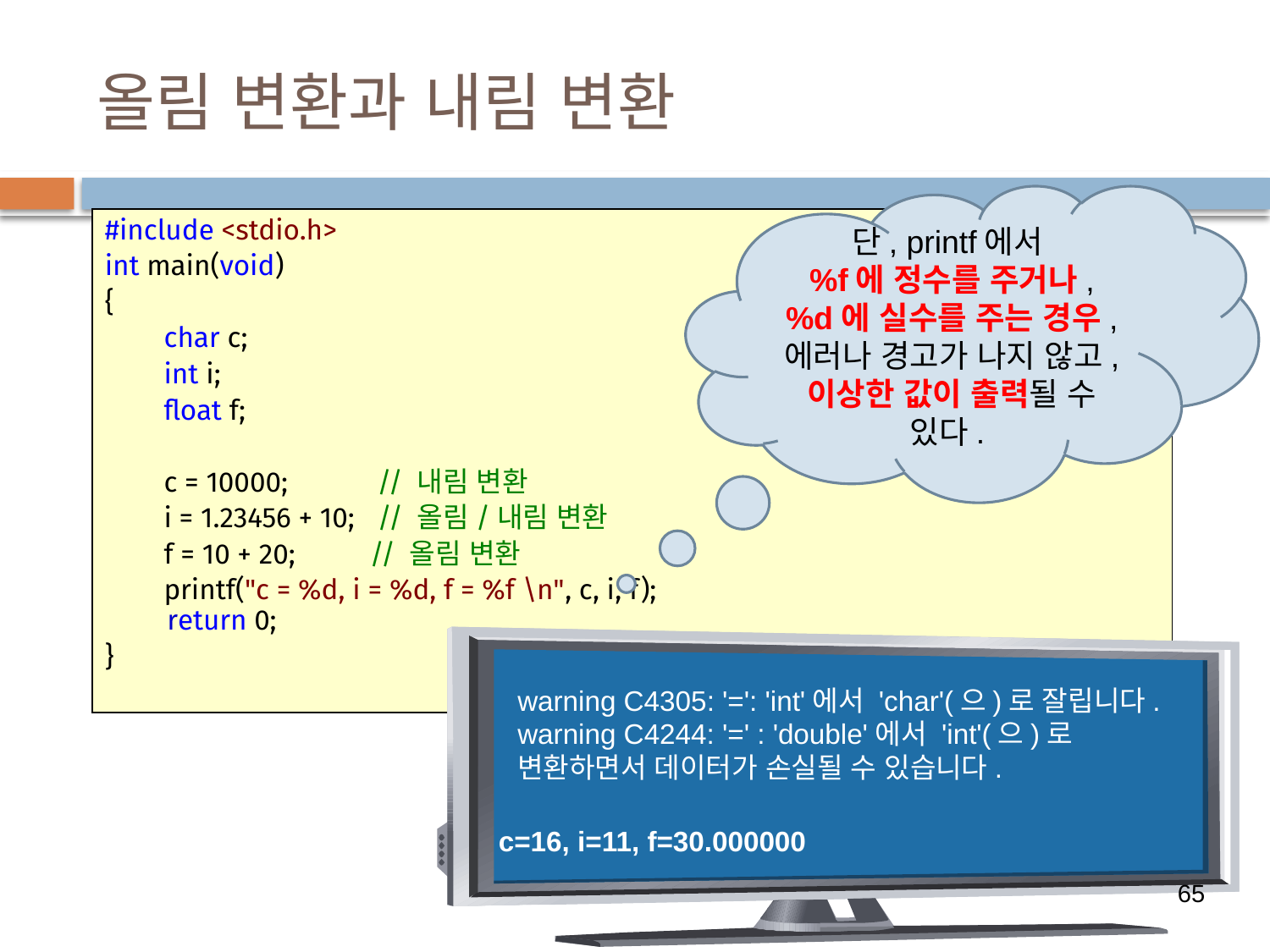

# 올림 변환과 내림 변환
단, printf에서
%f에 정수를 주거나,
%d에 실수를 주는 경우, 에러나 경고가 나지 않고, 이상한 값이 출력될 수 있다.
#include <stdio.h>
int main(void)
{
        char c;
        int i;
        float f;

        c = 10000;            // 내림 변환
        i = 1.23456 + 10;   // 올림/내림 변환
        f = 10 + 20;          // 올림 변환
        printf("c = %d, i = %d, f = %f \n", c, i, f);
  return 0;
}

warning C4305: '=': 'int'에서 'char'(으)로 잘립니다.
warning C4244: '=' : 'double'에서 'int'(으)로 변환하면서 데이터가 손실될 수 있습니다.
c=16, i=11, f=30.000000
65